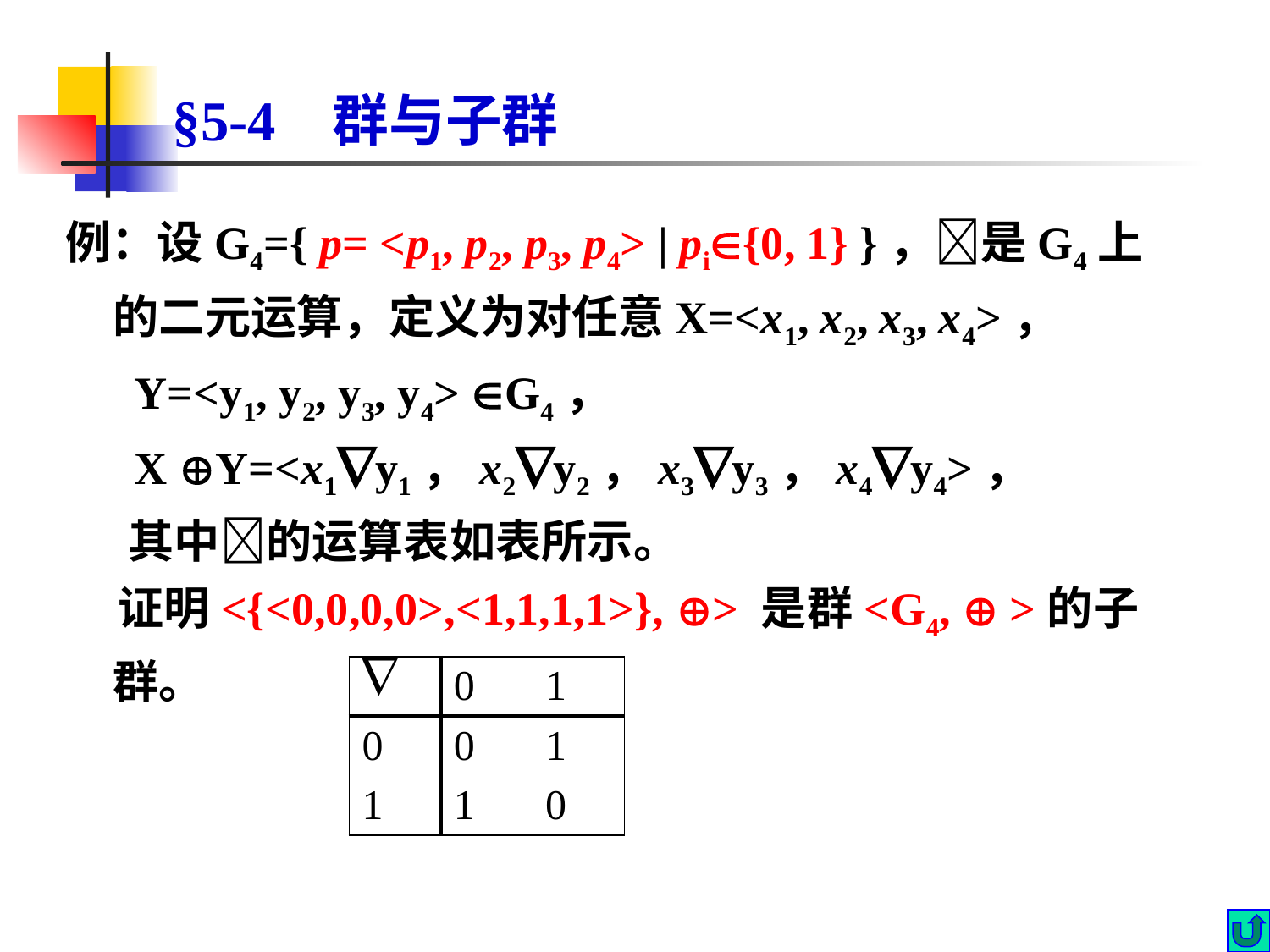

# §5-4   群与子群
例：设G4={ p= <p1, p2, p3, p4> | pi∈{0, 1} }，⊕是G4上的二元运算，定义为对任意X=<x1, x2, x3, x4>，
      Y=<y1, y2, y3, y4> ∈G4，
      X ⊕Y=<x1∇y1，x2∇y2，x3∇y3，x4∇y4>，
     其中∇的运算表如表所示。
    证明<{<0,0,0,0>,<1,1,1,1>}, ⊕> 是群<G4, ⊕ >的子群。

| ∇ | 0 | 1 |
| --- | --- | --- |
| 0 | 0 | 1 |
| 1 | 1 | 0 |
39